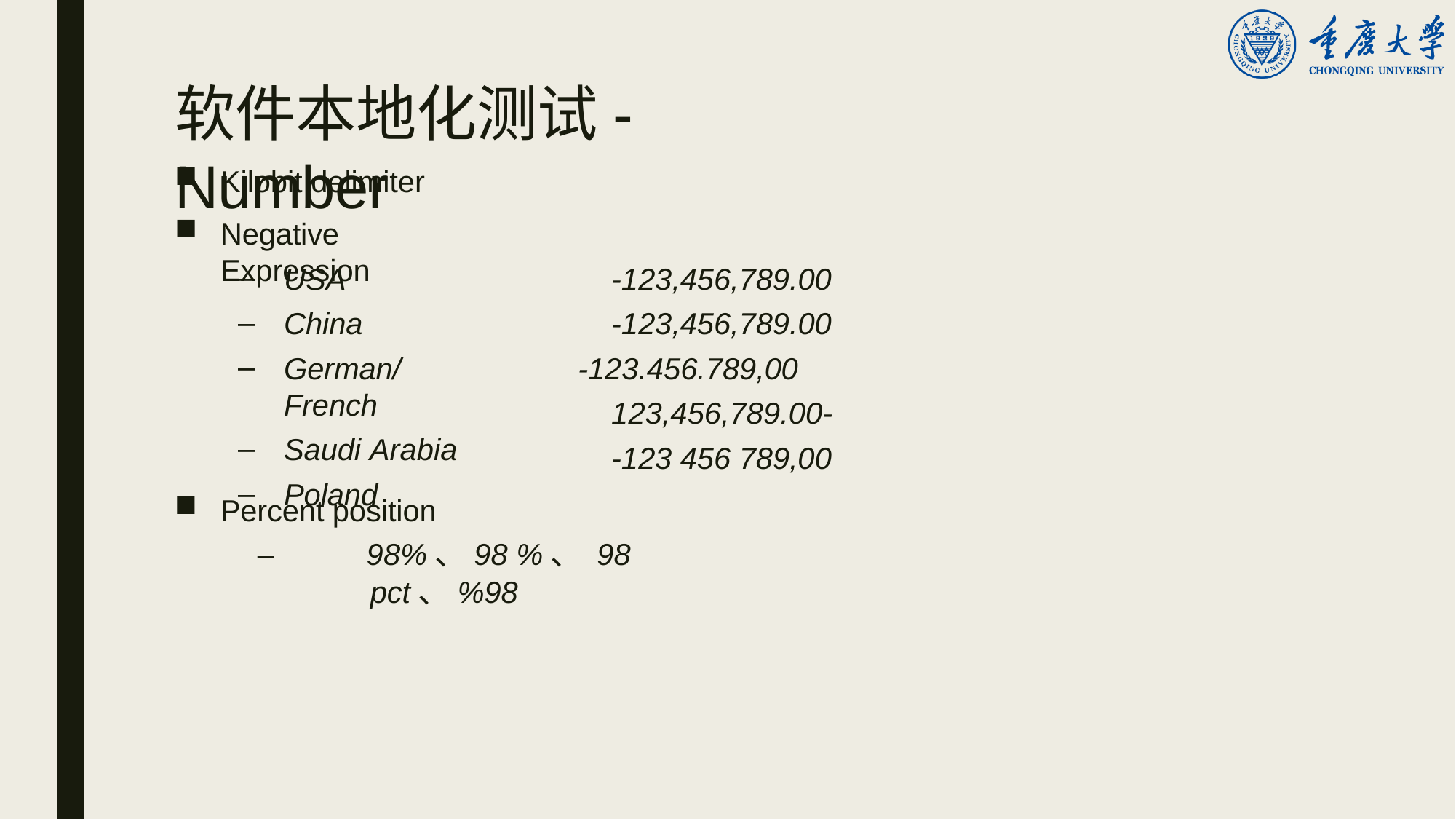

# 软件本地化测试-Number
Kilobit delimiter
Negative Expression
USA
China
German/French
Saudi Arabia
Poland
-123,456,789.00
-123,456,789.00
-123.456.789,00
123,456,789.00-
-123 456 789,00
Percent position
–	98%、98 %、 98 pct、%98